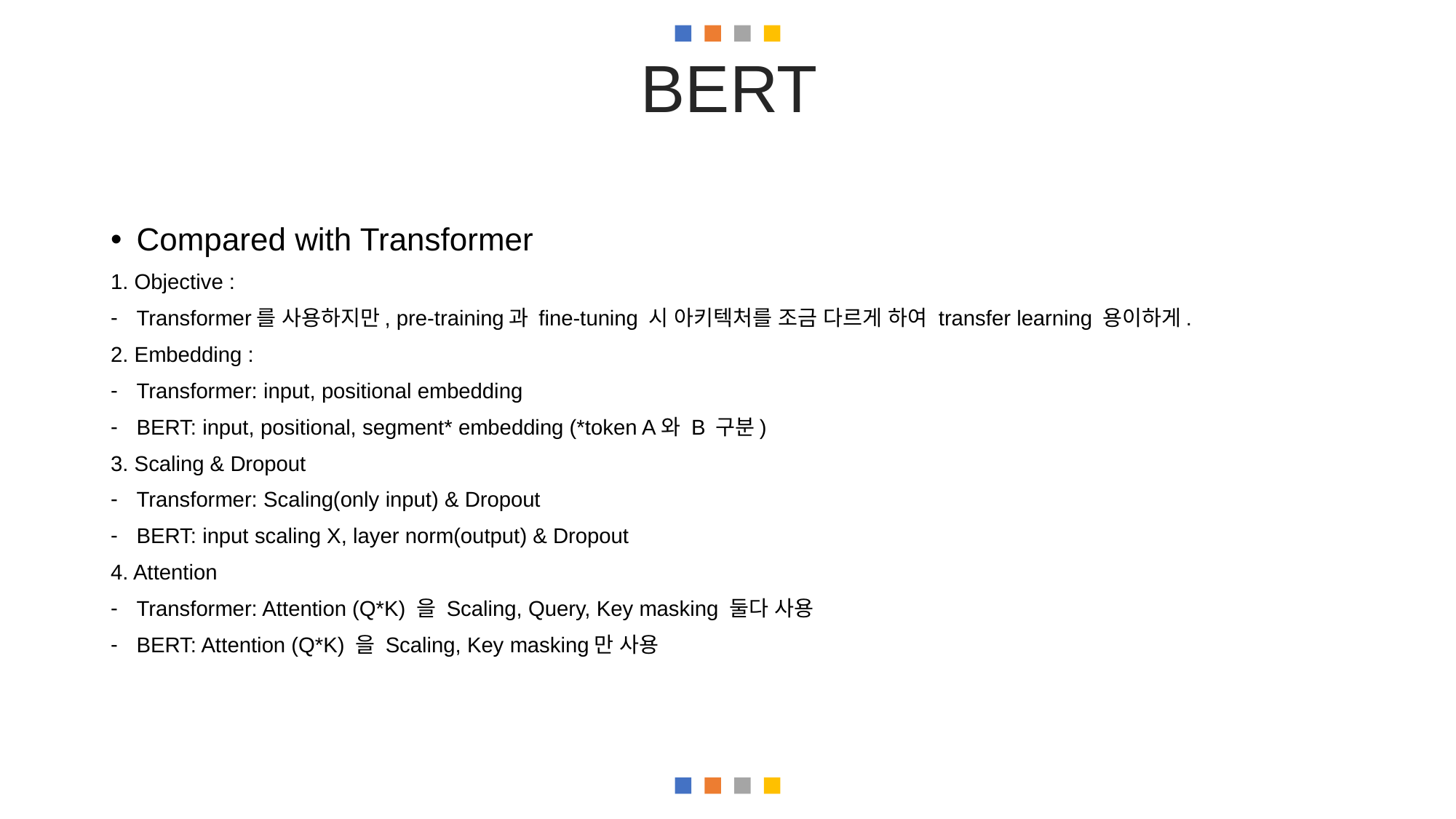

BERT
Compared with Transformer
1. Objective :
Transformer를 사용하지만, pre-training과 fine-tuning 시 아키텍처를 조금 다르게 하여 transfer learning 용이하게.
2. Embedding :
Transformer: input, positional embedding
BERT: input, positional, segment* embedding (*token A와 B 구분)
3. Scaling & Dropout
Transformer: Scaling(only input) & Dropout
BERT: input scaling X, layer norm(output) & Dropout
4. Attention
Transformer: Attention (Q*K) 을 Scaling, Query, Key masking 둘다 사용
BERT: Attention (Q*K) 을 Scaling, Key masking만 사용